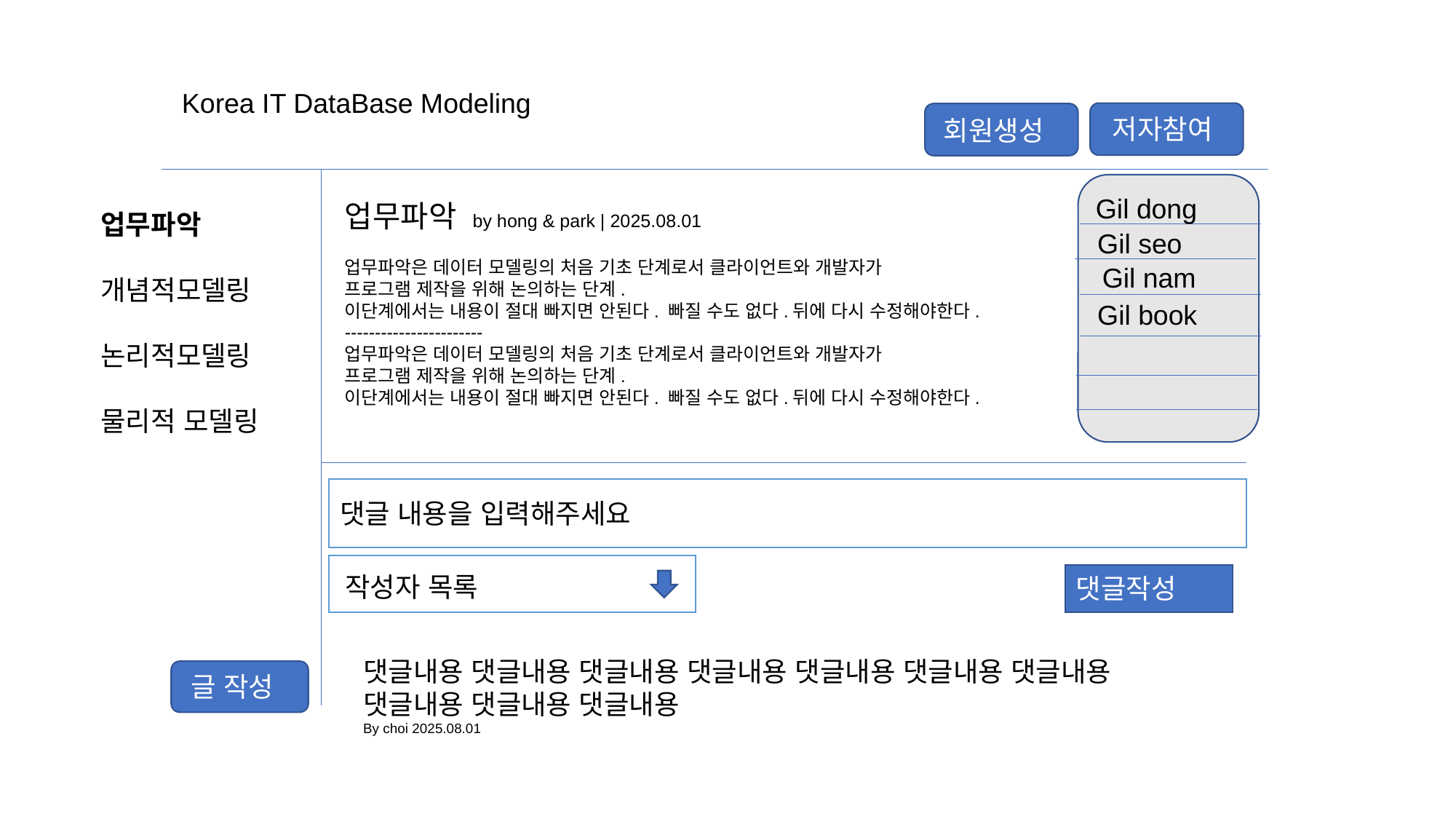

Korea IT DataBase Modeling

저자참여
회원생성

Gil dong
업무파악 by hong & park | 2025.08.01

업무파악은 데이터 모델링의 처음 기초 단계로서 클라이언트와 개발자가
프로그램 제작을 위해 논의하는 단계.
이단계에서는 내용이 절대 빠지면 안된다. 빠질 수도 없다.뒤에 다시 수정해야한다.
-----------------------
업무파악은 데이터 모델링의 처음 기초 단계로서 클라이언트와 개발자가
프로그램 제작을 위해 논의하는 단계.
이단계에서는 내용이 절대 빠지면 안된다. 빠질 수도 없다.뒤에 다시 수정해야한다.

업무파악

개념적모델링

논리적모델링

물리적 모델링
Gil seo
Gil nam
Gil book

댓글 내용을 입력해주세요

작성자 목록

댓글작성

댓글내용 댓글내용 댓글내용 댓글내용 댓글내용 댓글내용 댓글내용
댓글내용 댓글내용 댓글내용
By choi 2025.08.01

글 작성